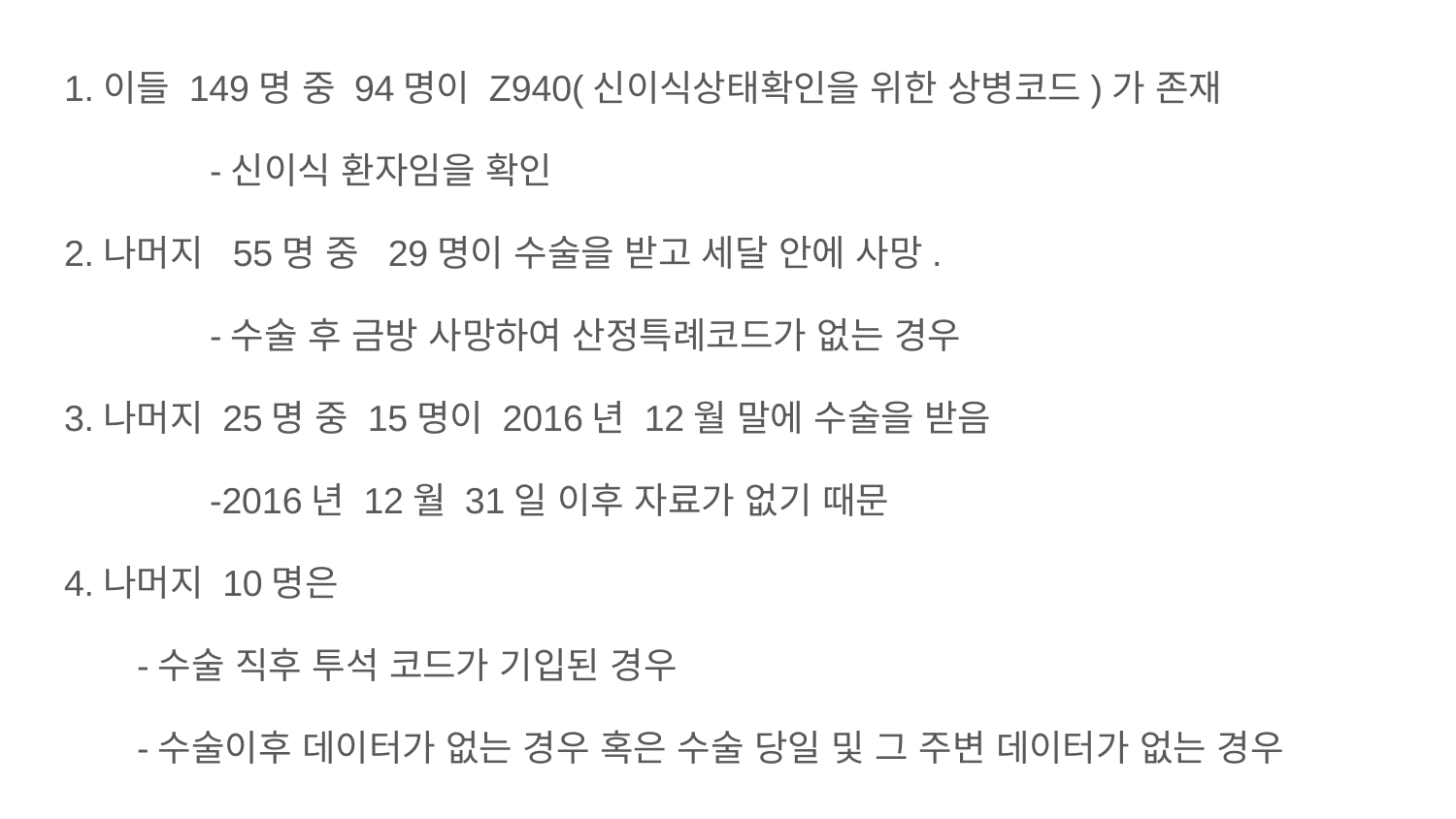

1.이들 149명 중 94명이 Z940(신이식상태확인을 위한 상병코드)가 존재
	-신이식 환자임을 확인
2.나머지  55명 중  29명이 수술을 받고 세달 안에 사망.
	-수술 후 금방 사망하여 산정특례코드가 없는 경우
3.나머지 25명 중 15명이 2016년 12월 말에 수술을 받음
	-2016년 12월 31일 이후 자료가 없기 때문
4.나머지 10명은
-수술 직후 투석 코드가 기입된 경우
-수술이후 데이터가 없는 경우 혹은 수술 당일 및 그 주변 데이터가 없는 경우